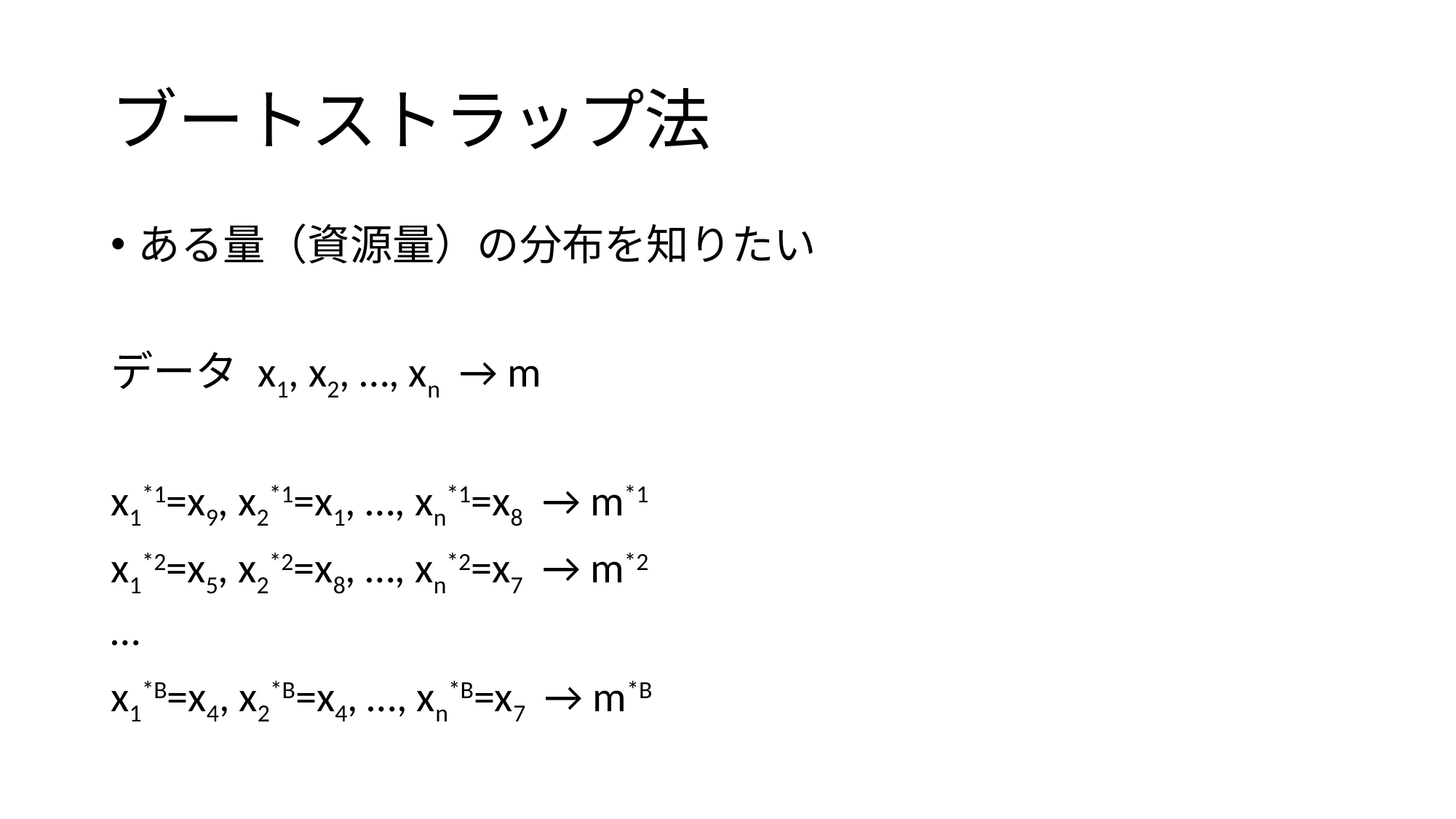

# ブートストラップ法
ある量（資源量）の分布を知りたい

データ x1, x2, …, xn  → m

x1*1=x9, x2*1=x1, …, xn*1=x8  → m*1
x1*2=x5, x2*2=x8, …, xn*2=x7  → m*2
…
x1*B=x4, x2*B=x4, …, xn*B=x7  → m*B